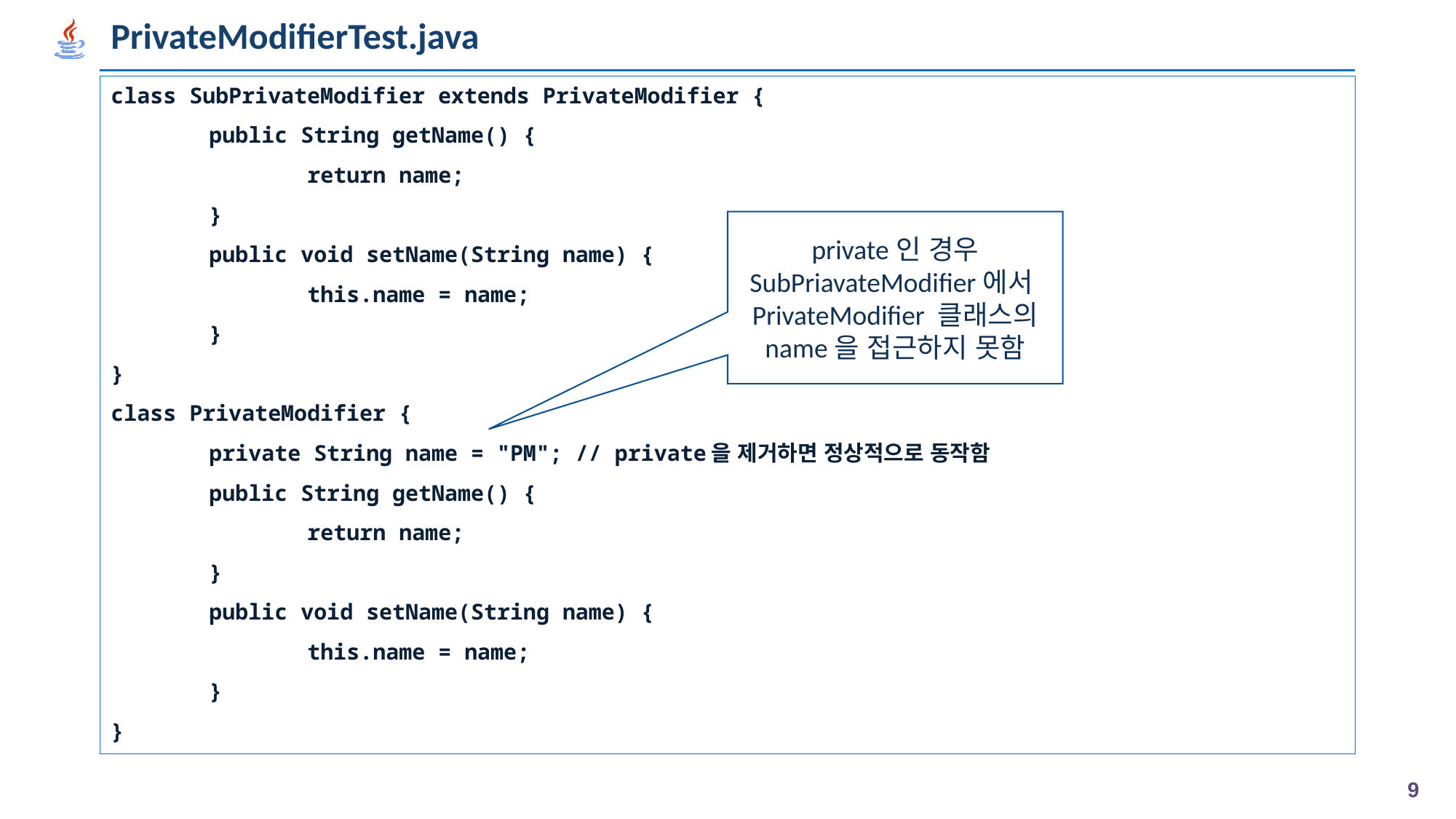

# PrivateModifierTest.java
class SubPrivateModifier extends PrivateModifier {
	public String getName() {
		return name;
	}
	public void setName(String name) {
		this.name = name;
	}
}
class PrivateModifier {
	private String name = "PM"; // private을 제거하면 정상적으로 동작함
	public String getName() {
		return name;
	}
	public void setName(String name) {
		this.name = name;
	}
}
private인 경우 SubPriavateModifier에서  PrivateModifier 클래스의 name을 접근하지 못함
9